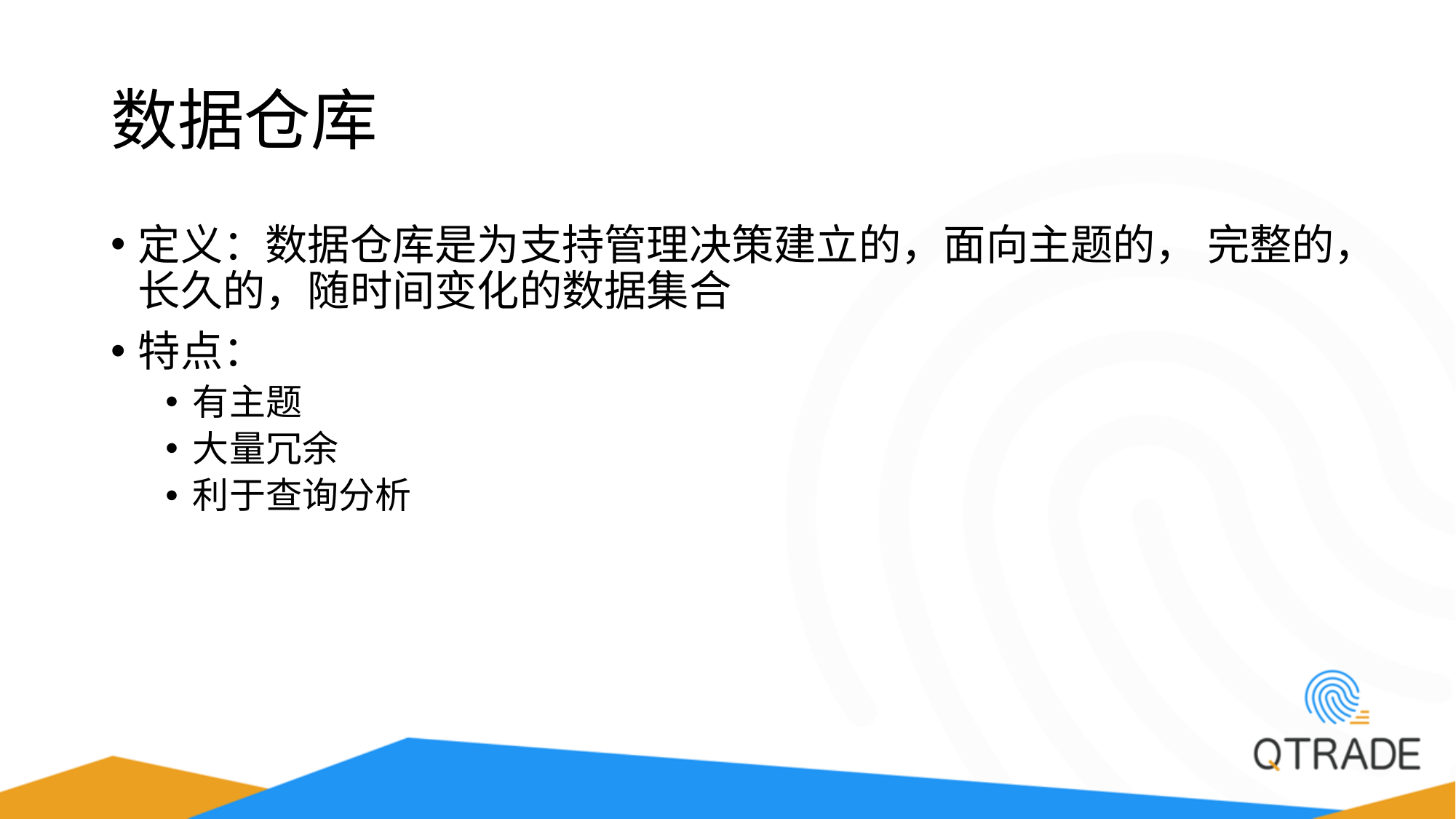

# 数据仓库
定义：数据仓库是为支持管理决策建立的，面向主题的， 完整的，长久的，随时间变化的数据集合
特点：
有主题
大量冗余
利于查询分析